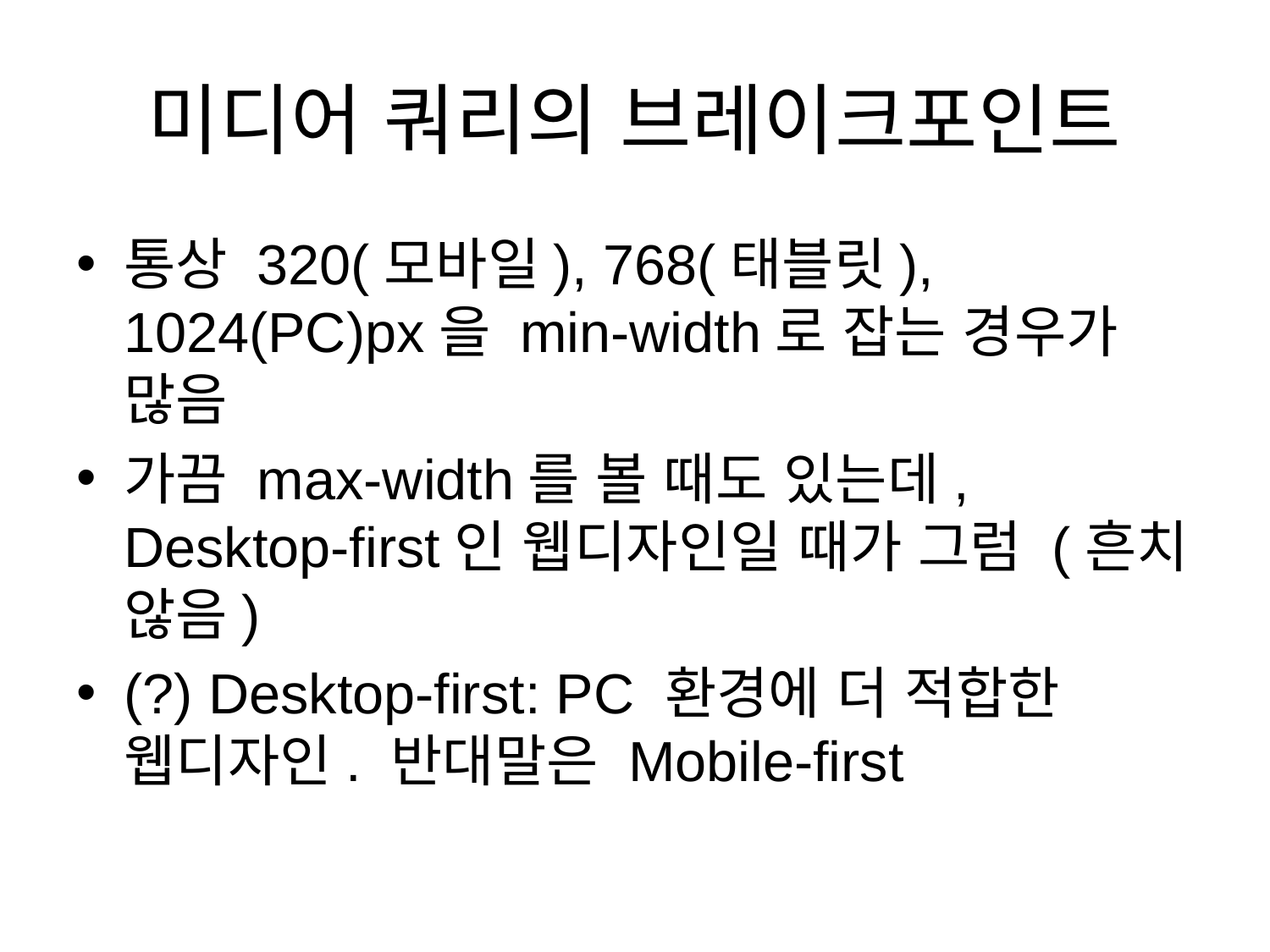

# 미디어 쿼리의 브레이크포인트
통상 320(모바일), 768(태블릿), 1024(PC)px을 min-width로 잡는 경우가 많음
가끔 max-width를 볼 때도 있는데, Desktop-first인 웹디자인일 때가 그럼 (흔치 않음)
(?) Desktop-first: PC 환경에 더 적합한 웹디자인. 반대말은 Mobile-first